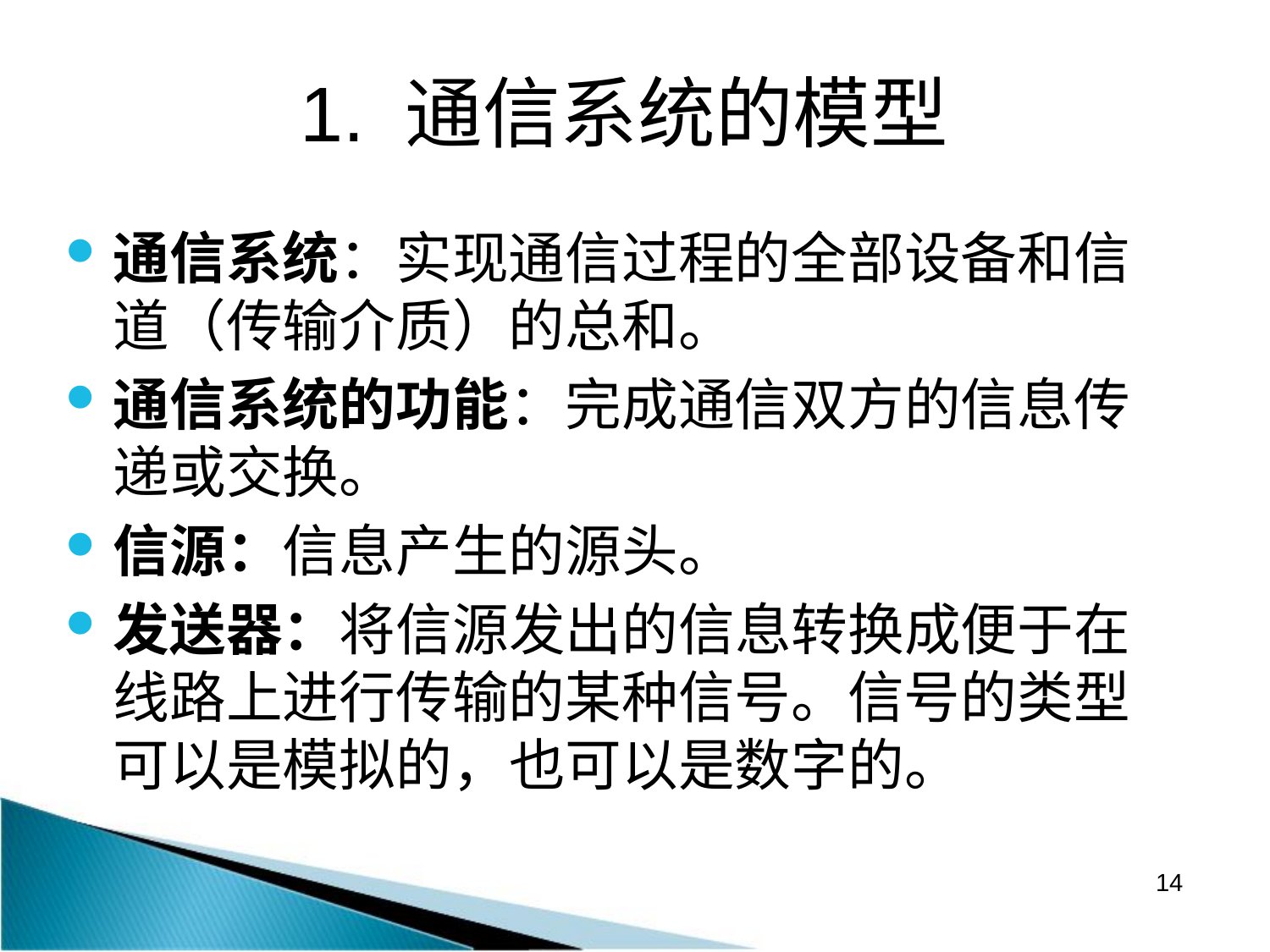

# 1. 通信系统的模型
通信系统：实现通信过程的全部设备和信道（传输介质）的总和。
通信系统的功能：完成通信双方的信息传递或交换。
信源：信息产生的源头。
发送器：将信源发出的信息转换成便于在线路上进行传输的某种信号。信号的类型可以是模拟的，也可以是数字的。

14